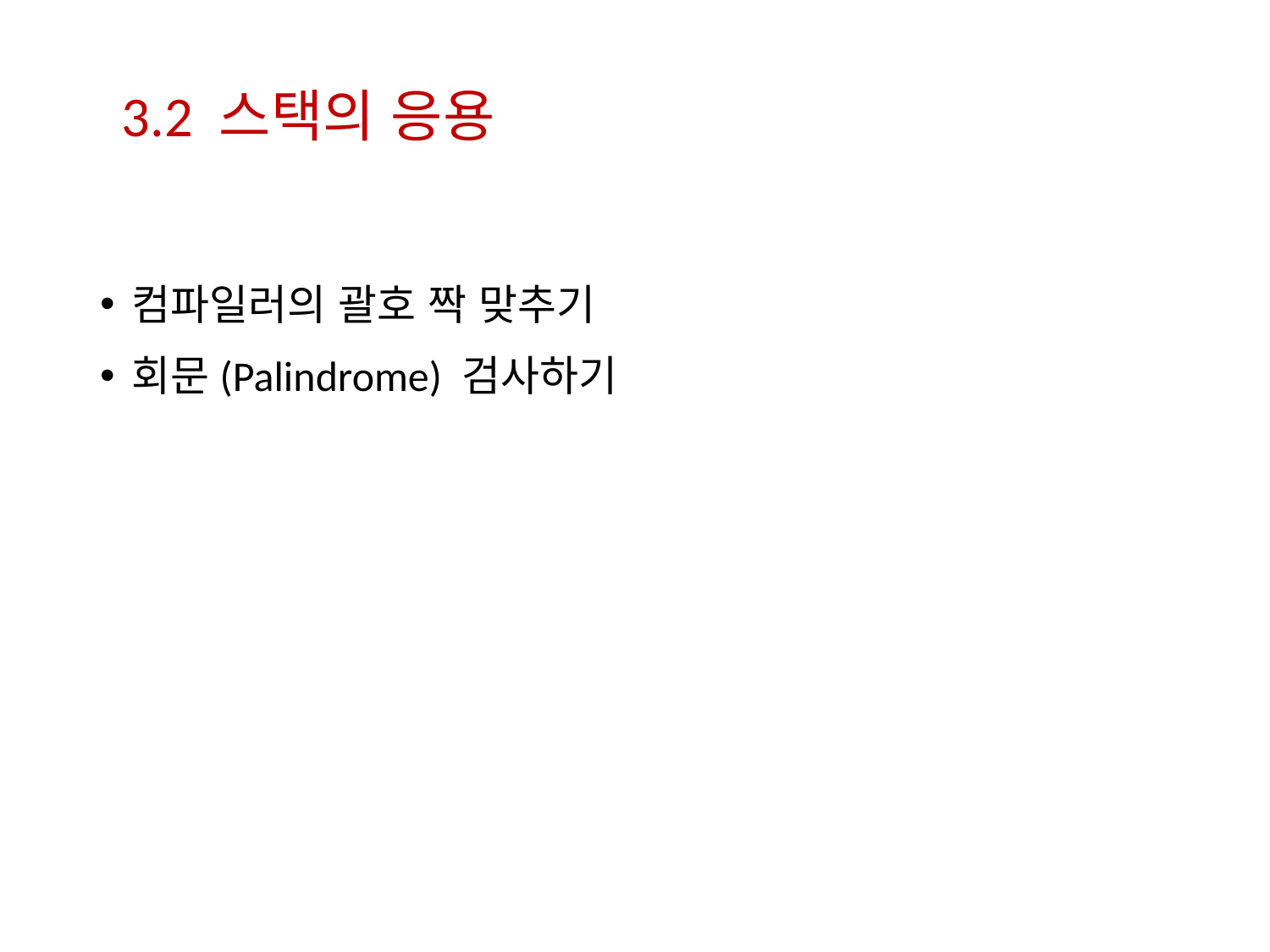

3.2 스택의 응용
컴파일러의 괄호 짝 맞추기
회문(Palindrome) 검사하기